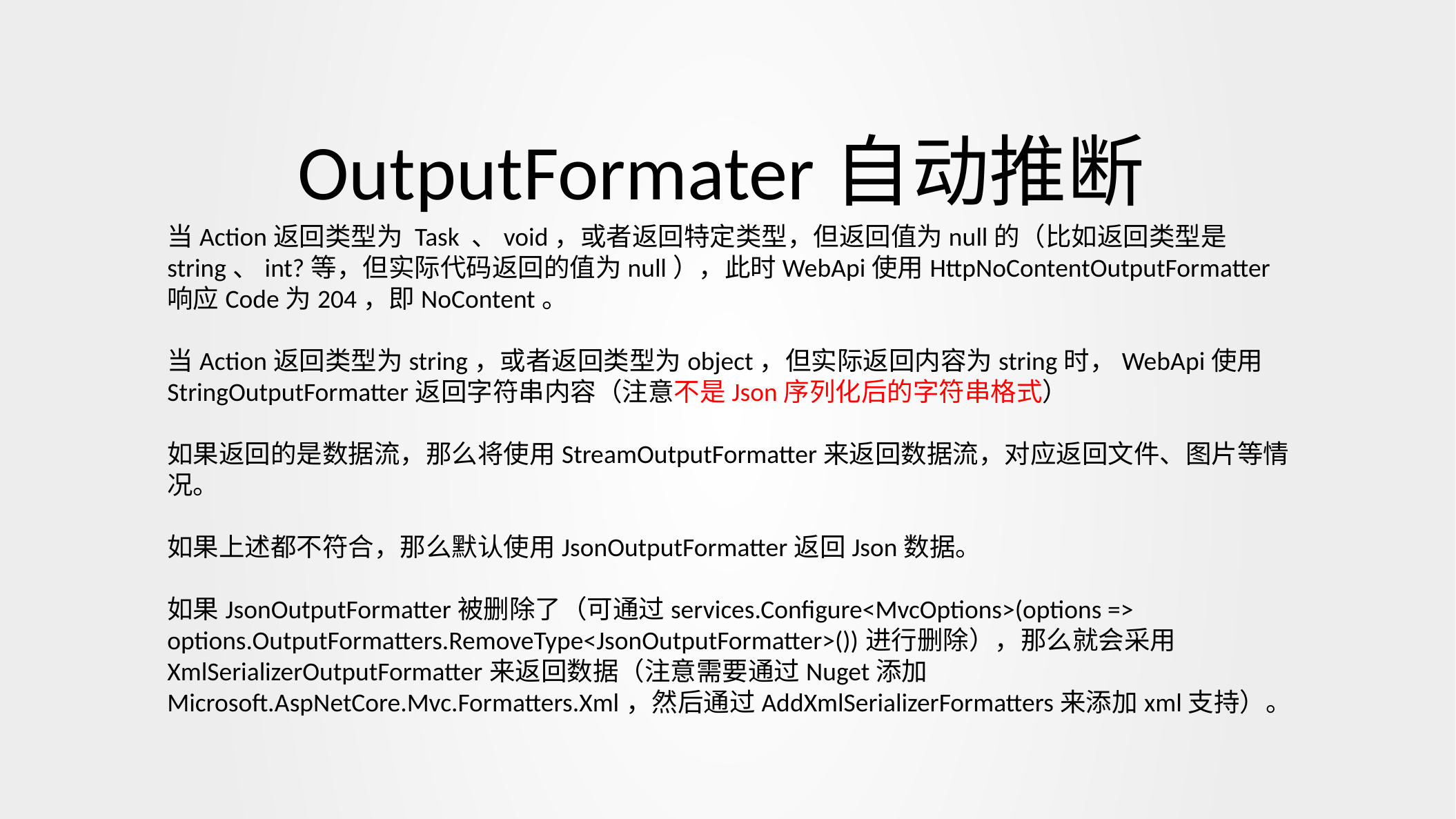

OutputFormater自动推断
当Action返回类型为 Task 、void，或者返回特定类型，但返回值为null的（比如返回类型是string、int?等，但实际代码返回的值为null），此时WebApi使用HttpNoContentOutputFormatter响应Code为204，即NoContent。

当Action返回类型为string，或者返回类型为object，但实际返回内容为string时，WebApi使用StringOutputFormatter返回字符串内容（注意不是Json序列化后的字符串格式）

如果返回的是数据流，那么将使用StreamOutputFormatter来返回数据流，对应返回文件、图片等情况。

如果上述都不符合，那么默认使用JsonOutputFormatter返回Json数据。

如果JsonOutputFormatter被删除了（可通过services.Configure<MvcOptions>(options => options.OutputFormatters.RemoveType<JsonOutputFormatter>())进行删除），那么就会采用XmlSerializerOutputFormatter来返回数据（注意需要通过Nuget添加Microsoft.AspNetCore.Mvc.Formatters.Xml，然后通过AddXmlSerializerFormatters来添加xml支持）。